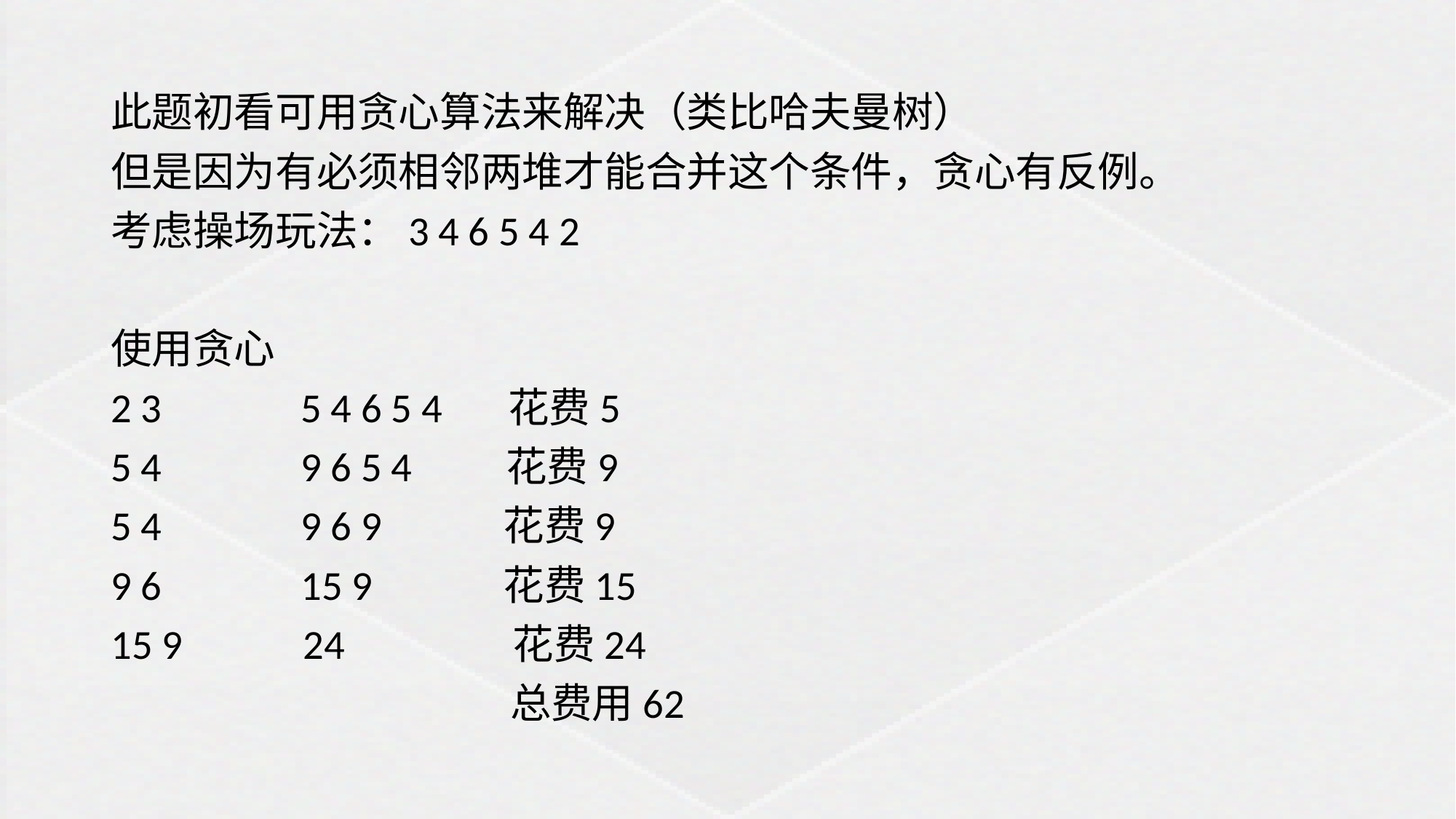

此题初看可用贪心算法来解决（类比哈夫曼树）
但是因为有必须相邻两堆才能合并这个条件，贪心有反例。
考虑操场玩法：3 4 6 5 4 2

使用贪心
2 3               5 4 6 5 4      花费5
5 4               9 6 5 4         花费9
5 4               9 6 9            花费9
9 6               15 9             花费15
15 9             24                 花费24
                                          总费用62